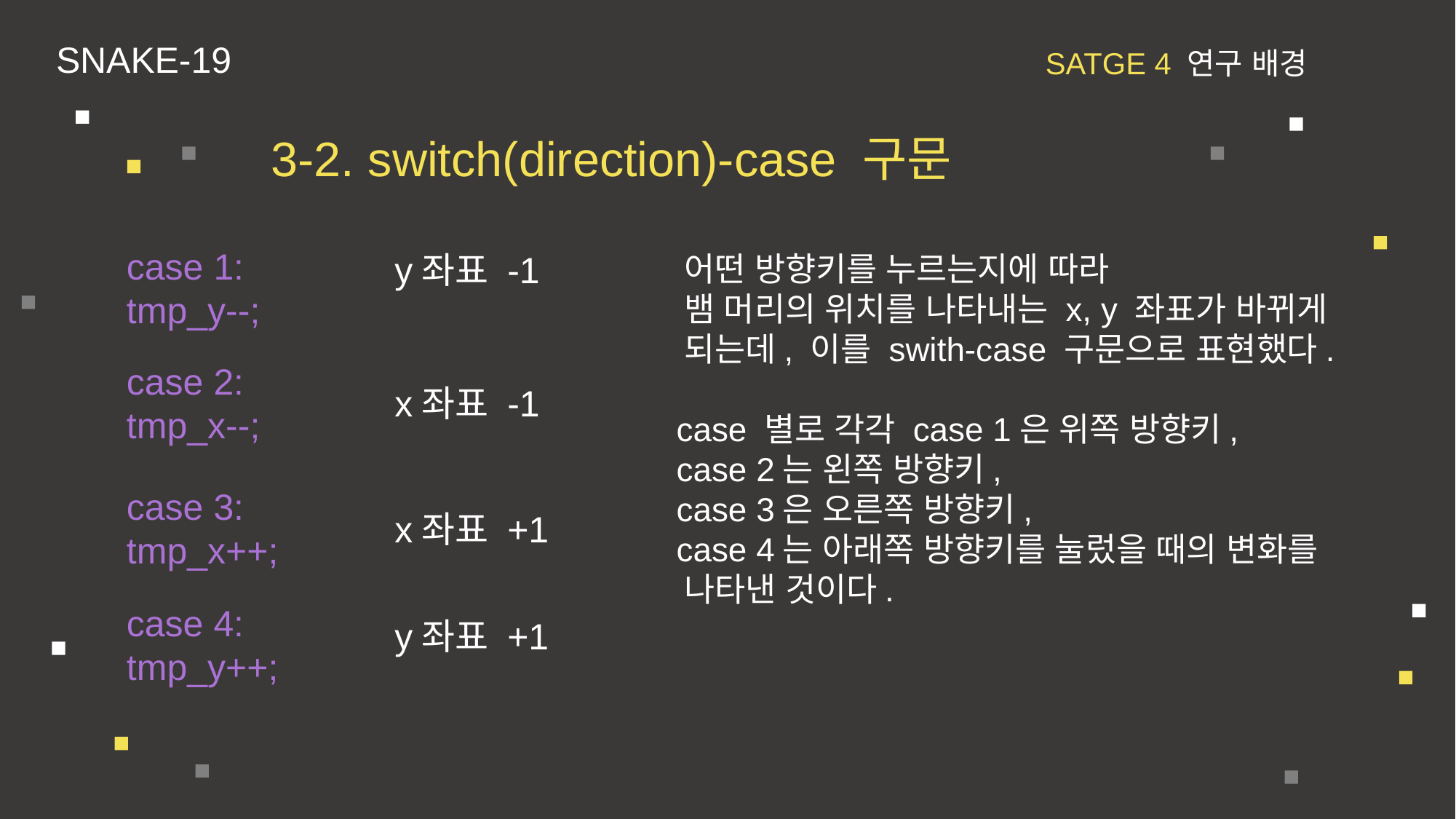

SNAKE-19
SATGE 4 연구 배경

3-2. switch(direction)-case 구문

case 1:
tmp_y--;
y좌표 -1
  어떤 방향키를 누르는지에 따라
  뱀 머리의 위치를 나타내는 x, y 좌표가 바뀌게
  되는데, 이를 swith-case 구문으로 표현했다.

  case 별로 각각 case 1은 위쪽 방향키,
  case 2는 왼쪽 방향키,
  case 3은 오른쪽 방향키,
  case 4는 아래쪽 방향키를 눌렀을 때의 변화를
  나타낸 것이다.

case 2:
tmp_x--;
x좌표 -1
case 3:
tmp_x++;
x좌표 +1
case 4:
tmp_y++;

y좌표 +1